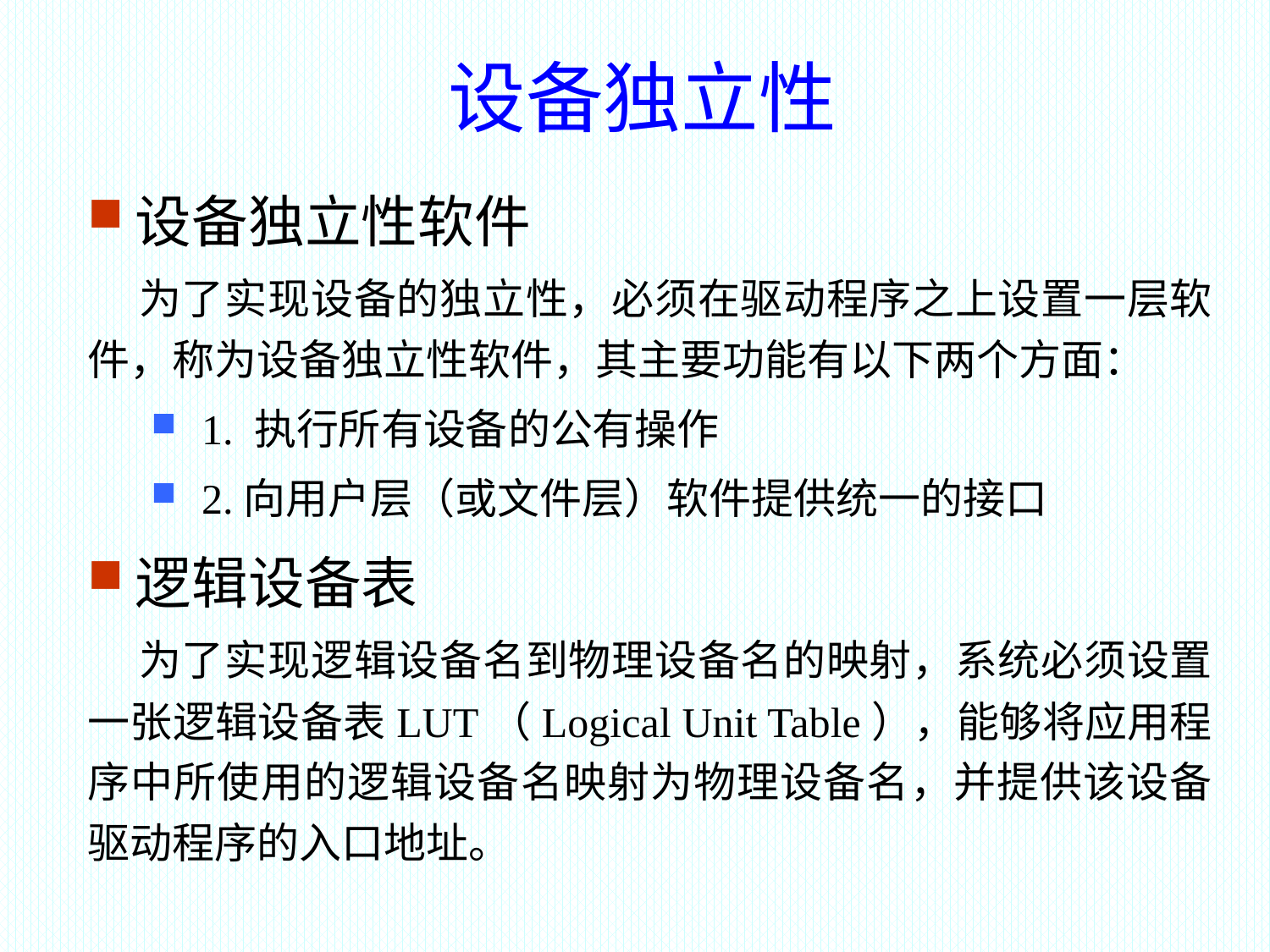

# 设备独立性
设备独立性软件
    为了实现设备的独立性，必须在驱动程序之上设置一层软件，称为设备独立性软件，其主要功能有以下两个方面：
 1. 执行所有设备的公有操作
 2.向用户层（或文件层）软件提供统一的接口
逻辑设备表
    为了实现逻辑设备名到物理设备名的映射，系统必须设置一张逻辑设备表LUT（Logical Unit Table），能够将应用程序中所使用的逻辑设备名映射为物理设备名，并提供该设备驱动程序的入口地址。